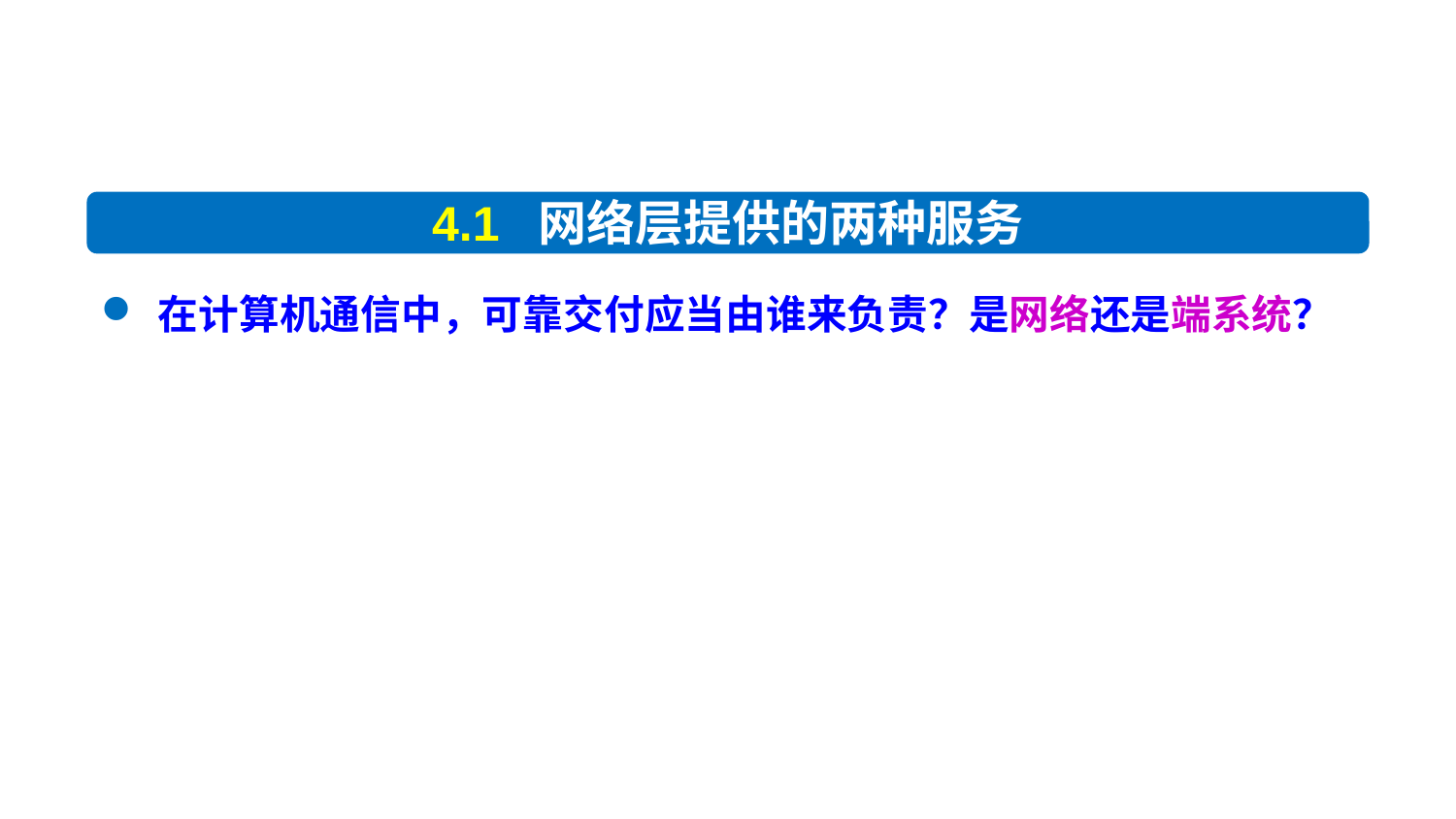

4.1  网络层提供的两种服务

在计算机通信中，可靠交付应当由谁来负责？是网络还是端系统？
3